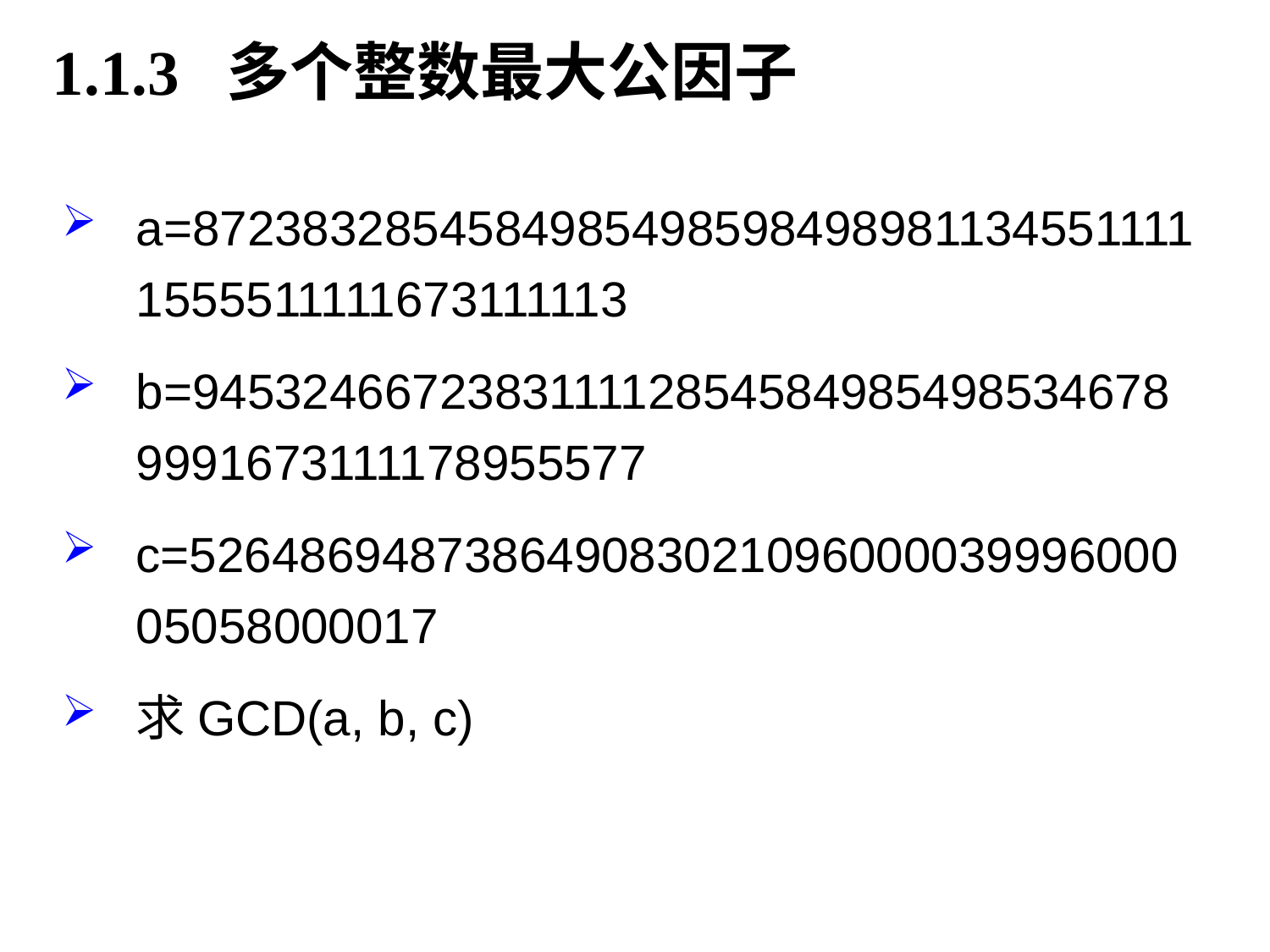

# 1.1.3  多个整数最大公因子
a=87238328545849854985984989811345511111555511111673111113
b=9453246672383111128545849854985346789991673111178955577
c=52648694873864908302109600003999600005058000017
求GCD(a, b, c)
27